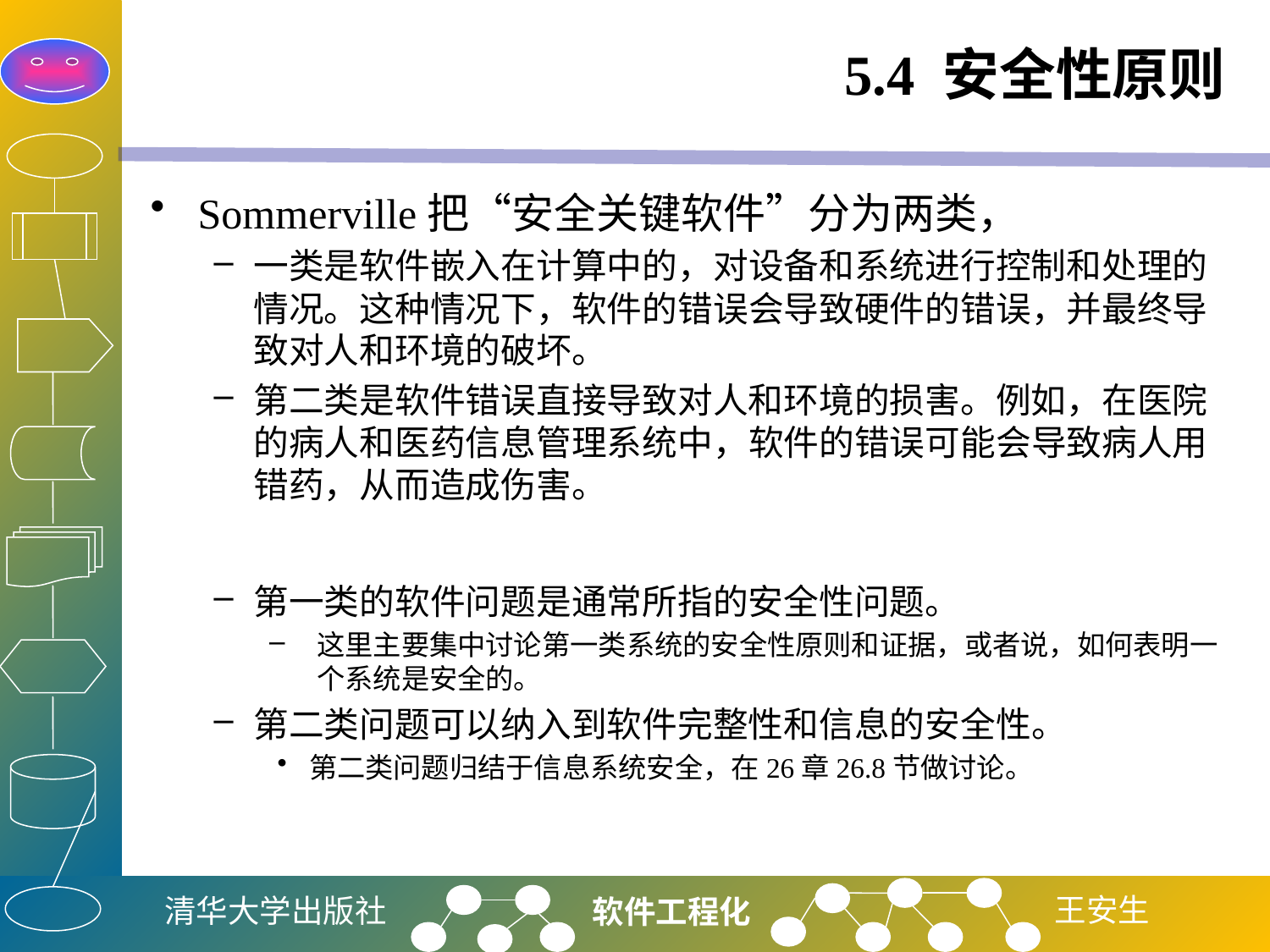

# 5.4 安全性原则
Sommerville把“安全关键软件”分为两类，
一类是软件嵌入在计算中的，对设备和系统进行控制和处理的情况。这种情况下，软件的错误会导致硬件的错误，并最终导致对人和环境的破坏。
第二类是软件错误直接导致对人和环境的损害。例如，在医院的病人和医药信息管理系统中，软件的错误可能会导致病人用错药，从而造成伤害。

第一类的软件问题是通常所指的安全性问题。
这里主要集中讨论第一类系统的安全性原则和证据，或者说，如何表明一个系统是安全的。
第二类问题可以纳入到软件完整性和信息的安全性。
第二类问题归结于信息系统安全，在26章26.8节做讨论。